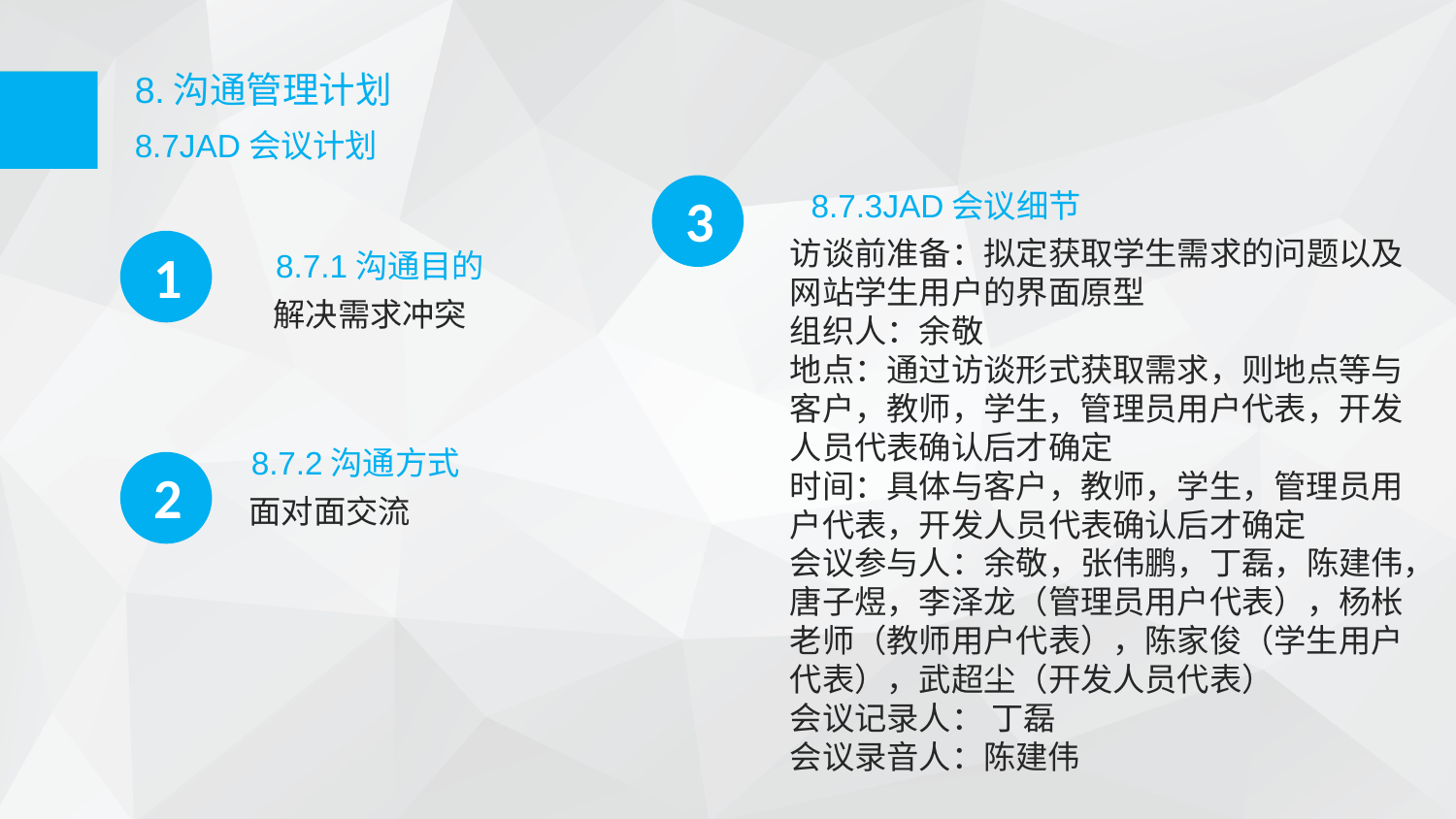

8.沟通管理计划

8.7JAD会议计划

3
8.7.3JAD会议细节
访谈前准备：拟定获取学生需求的问题以及网站学生用户的界面原型
组织人：余敬
地点：通过访谈形式获取需求，则地点等与客户，教师，学生，管理员用户代表，开发人员代表确认后才确定
时间：具体与客户，教师，学生，管理员用户代表，开发人员代表确认后才确定
会议参与人：余敬，张伟鹏，丁磊，陈建伟，唐子煜，李泽龙（管理员用户代表），杨枨老师（教师用户代表），陈家俊（学生用户代表），武超尘（开发人员代表）
会议记录人： 丁磊
会议录音人：陈建伟

1
8.7.1沟通目的
解决需求冲突
8.7.2沟通方式
面对面交流

2